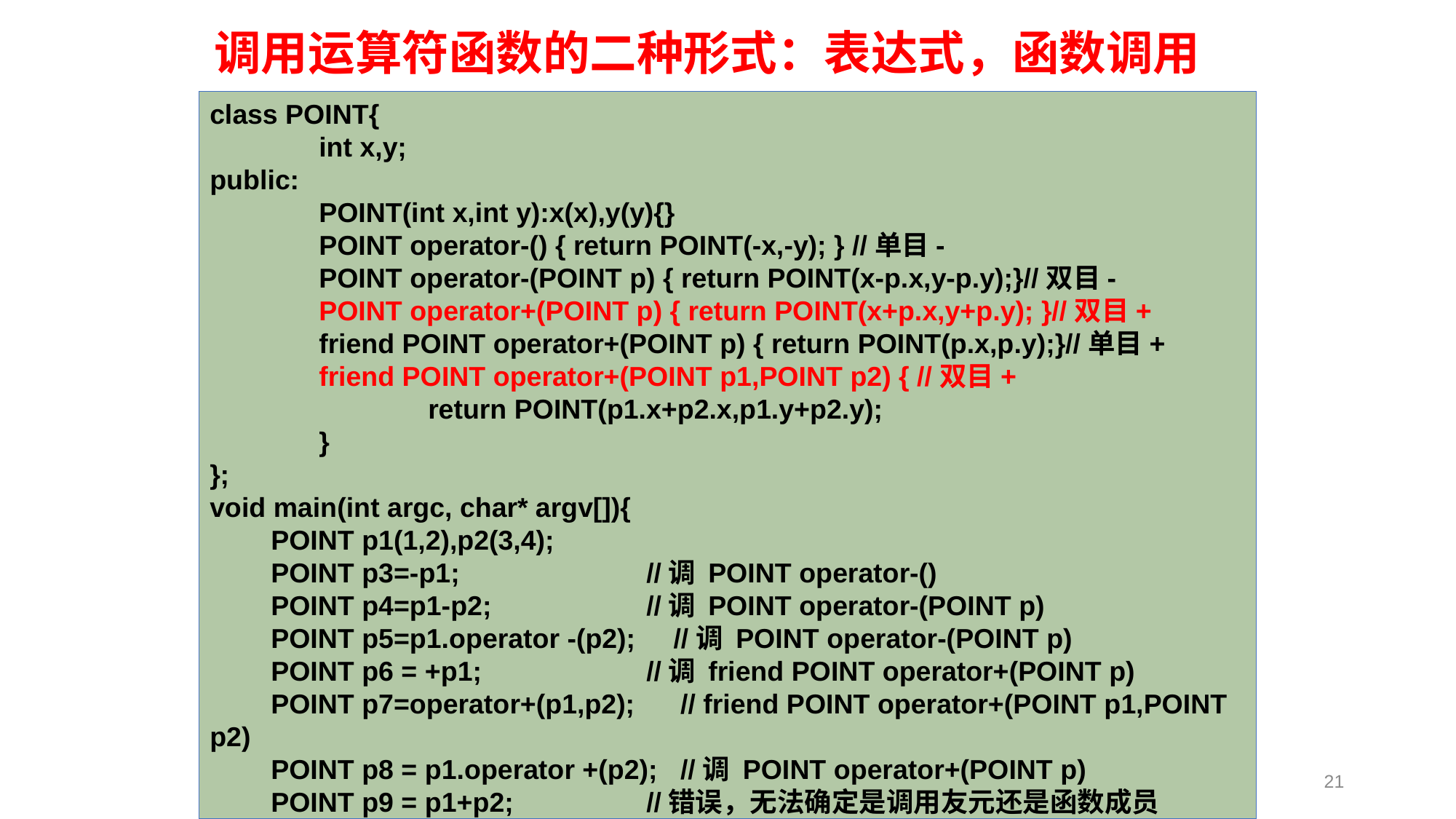

# 调用运算符函数的二种形式：表达式，函数调用
class POINT{
	int x,y;
public:
	POINT(int x,int y):x(x),y(y){}
	POINT operator-() { return POINT(-x,-y); } //单目-
	POINT operator-(POINT p) { return POINT(x-p.x,y-p.y);}//双目-
	POINT operator+(POINT p) { return POINT(x+p.x,y+p.y); }//双目+
	friend POINT operator+(POINT p) { return POINT(p.x,p.y);}//单目+
	friend POINT operator+(POINT p1,POINT p2) { //双目+
		return POINT(p1.x+p2.x,p1.y+p2.y);
	}
};
void main(int argc, char* argv[]){
        POINT p1(1,2),p2(3,4);
        POINT p3=-p1;                   	//调 POINT operator-()
        POINT p4=p1-p2;                	//调 POINT operator-(POINT p)
        POINT p5=p1.operator -(p2);     //调 POINT operator-(POINT p)
        POINT p6 = +p1;                	//调 friend POINT operator+(POINT p)
        POINT p7=operator+(p1,p2);      // friend POINT operator+(POINT p1,POINT p2)
        POINT p8 = p1.operator +(p2);   //调 POINT operator+(POINT p)
        POINT p9 = p1+p2;               	//错误，无法确定是调用友元还是函数成员
}
21